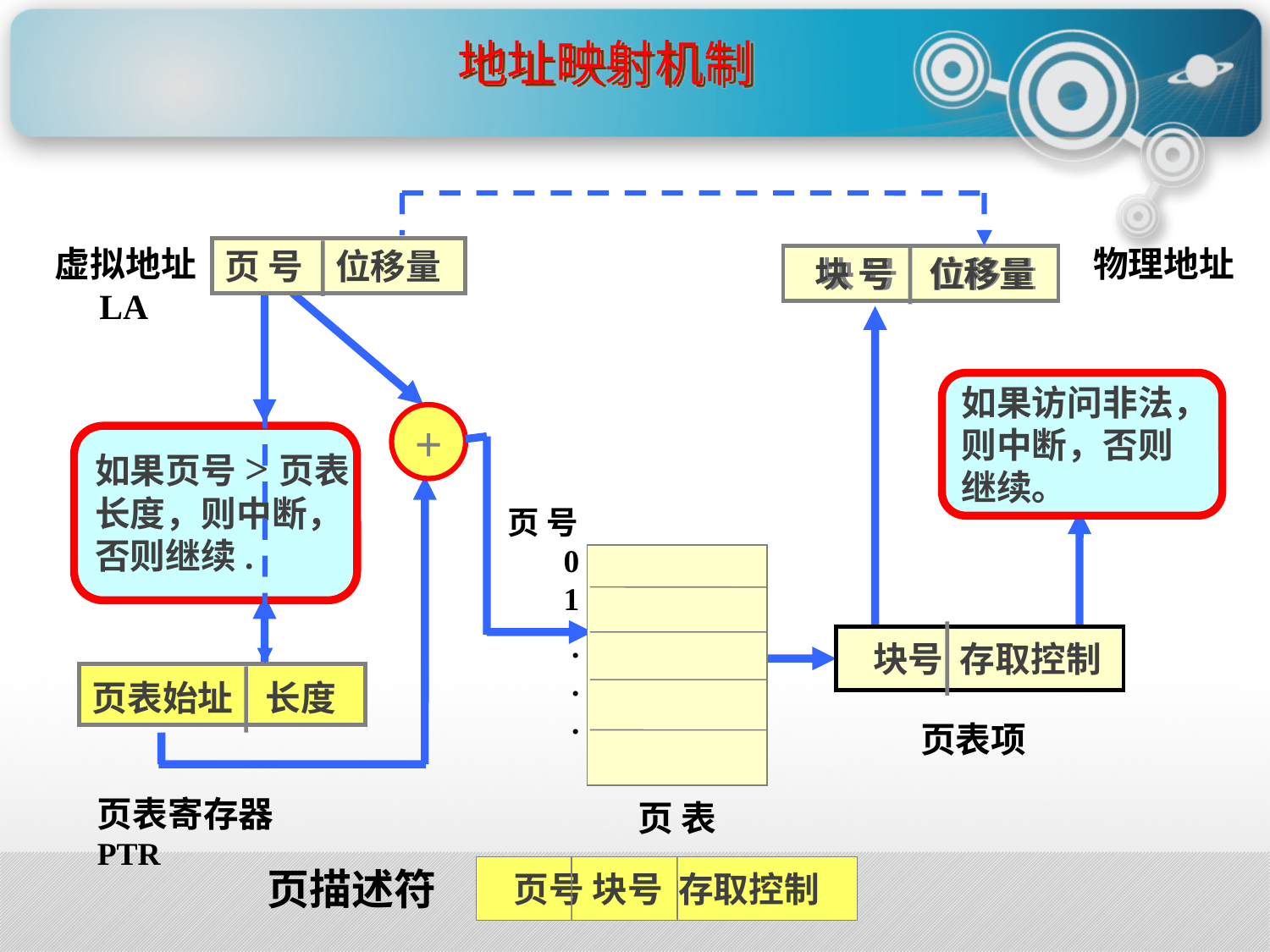

# 地址映射机制

虚拟地址
     LA
物理地址
页 号    位移量

位移量
  块 号    位移量
块 号

如果访问非法，
则中断，否则
继续。
+

如果页号>页表
长度，则中断，
否则继续.

页 号
       0
       1

        .
        .
        .

  块号  存取控制

页表始址    长度

页表项

页表寄存器PTR
页 表

页描述符
页号 块号  存取控制